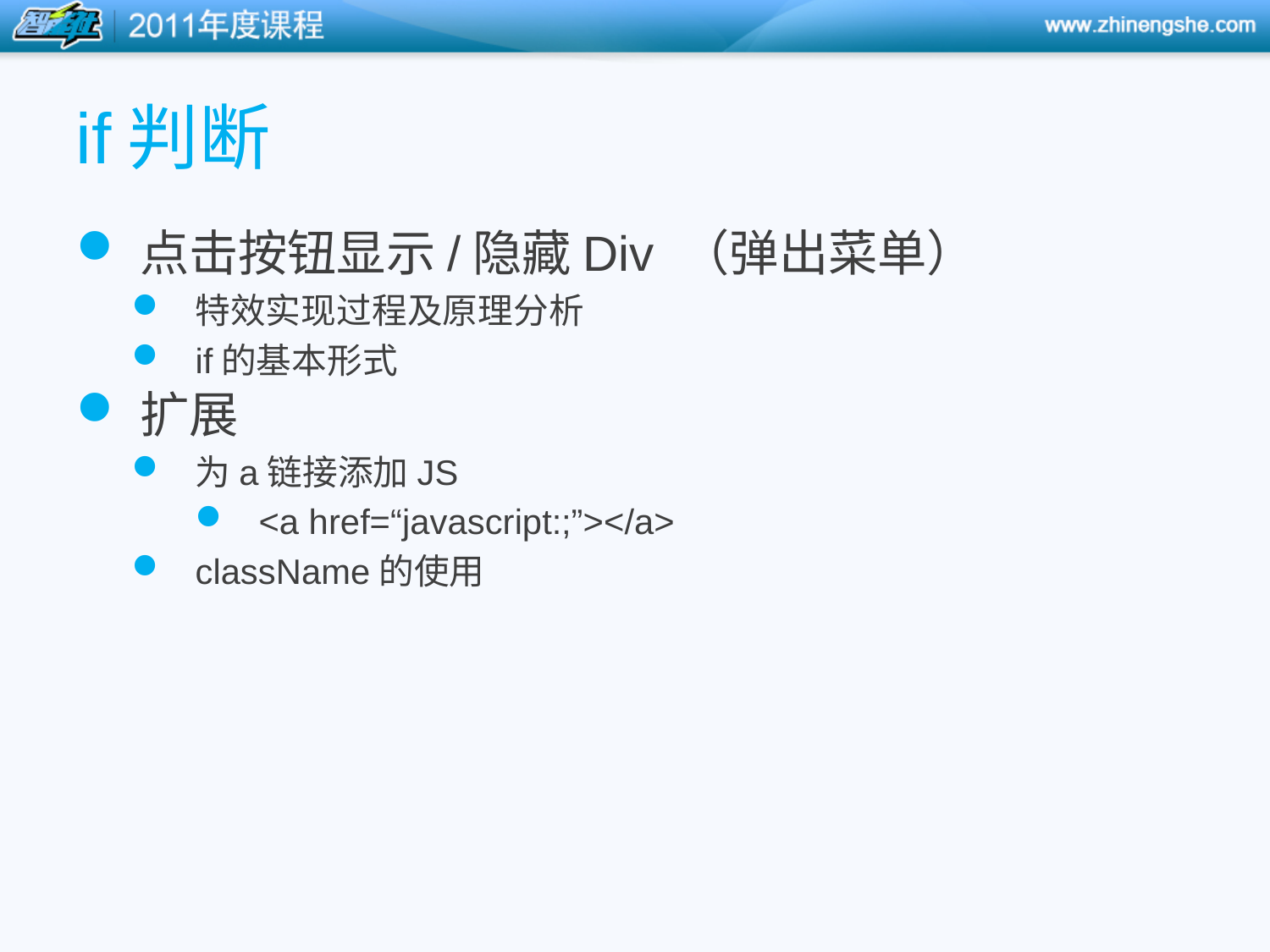

# if判断
点击按钮显示/隐藏Div （弹出菜单）
特效实现过程及原理分析
if的基本形式
扩展
为a链接添加JS
<a href=“javascript:;”></a>
className的使用